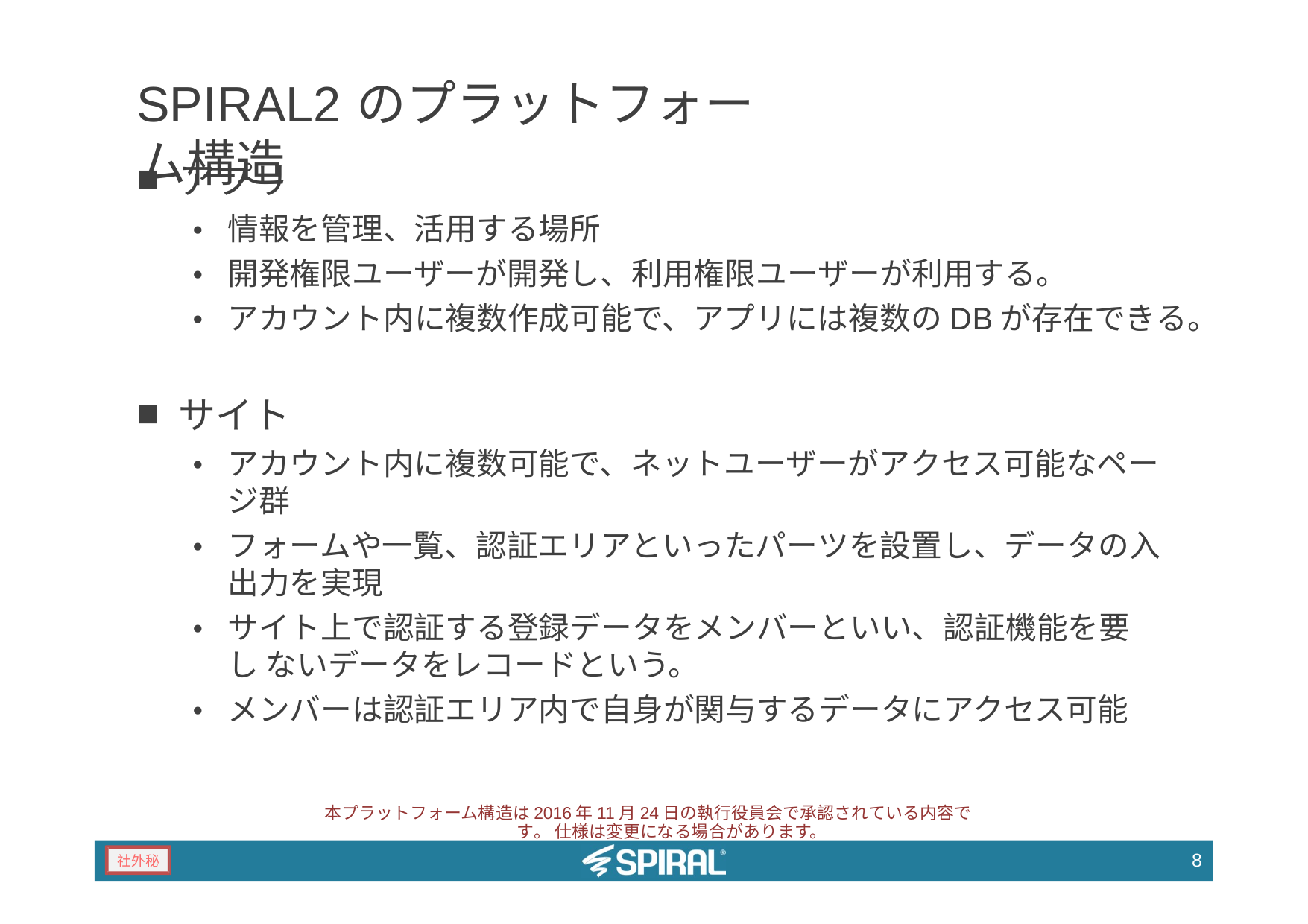

# SPIRAL2のプラットフォーム構造
アプリ
情報を管理、活用する場所
開発権限ユーザーが開発し、利用権限ユーザーが利用する。
アカウント内に複数作成可能で、アプリには複数のDBが存在できる。

サイト
アカウント内に複数可能で、ネットユーザーがアクセス可能なペー ジ群
フォームや一覧、認証エリアといったパーツを設置し、データの入 出力を実現
サイト上で認証する登録データをメンバーといい、認証機能を要し ないデータをレコードという。
メンバーは認証エリア内で自身が関与するデータにアクセス可能
本プラットフォーム構造は2016年11月24日の執行役員会で承認されている内容です。 仕様は変更になる場合があります。
8
社外秘